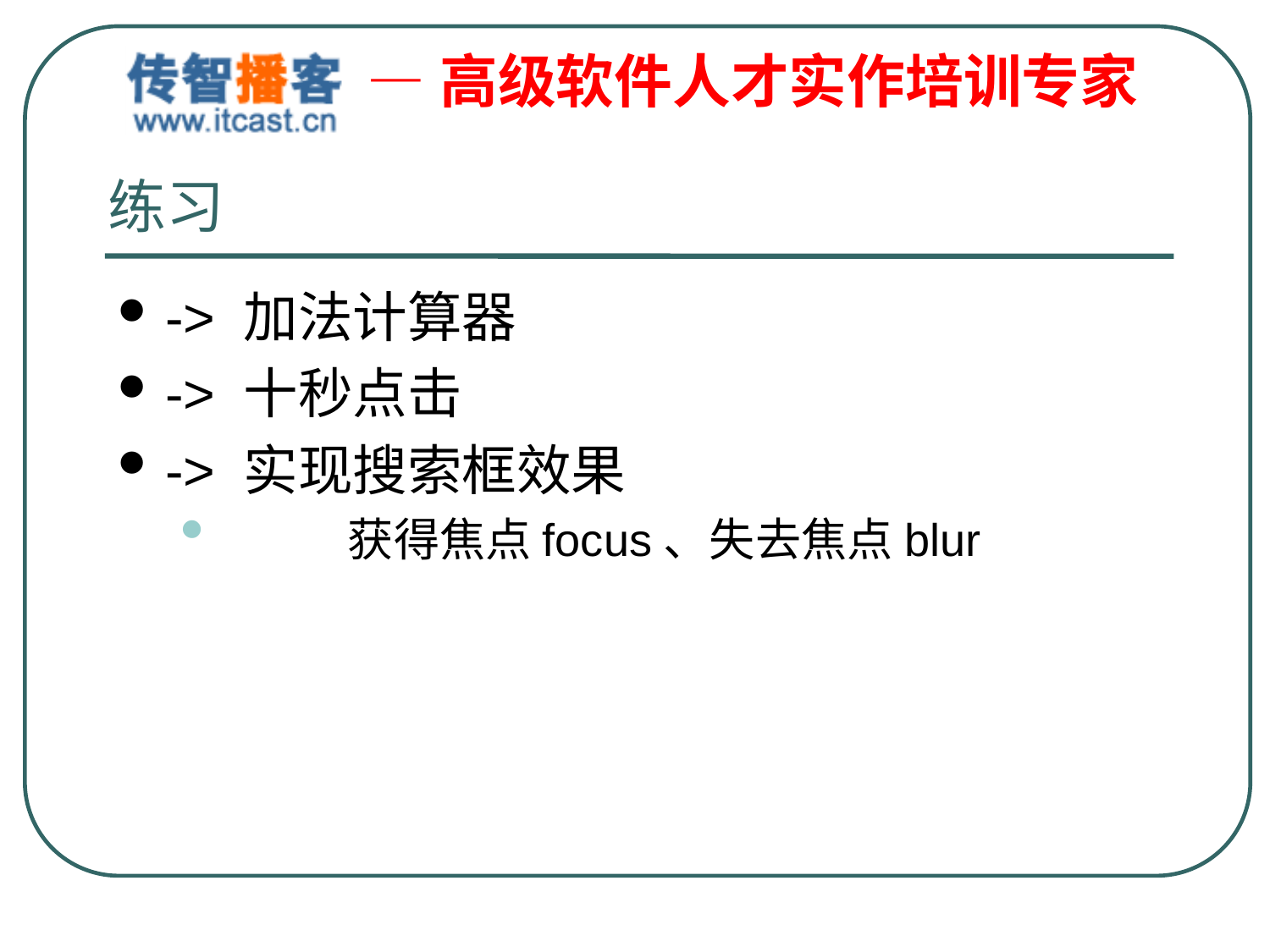

# 练习
-> 加法计算器
-> 十秒点击
-> 实现搜索框效果
	获得焦点focus、失去焦点blur